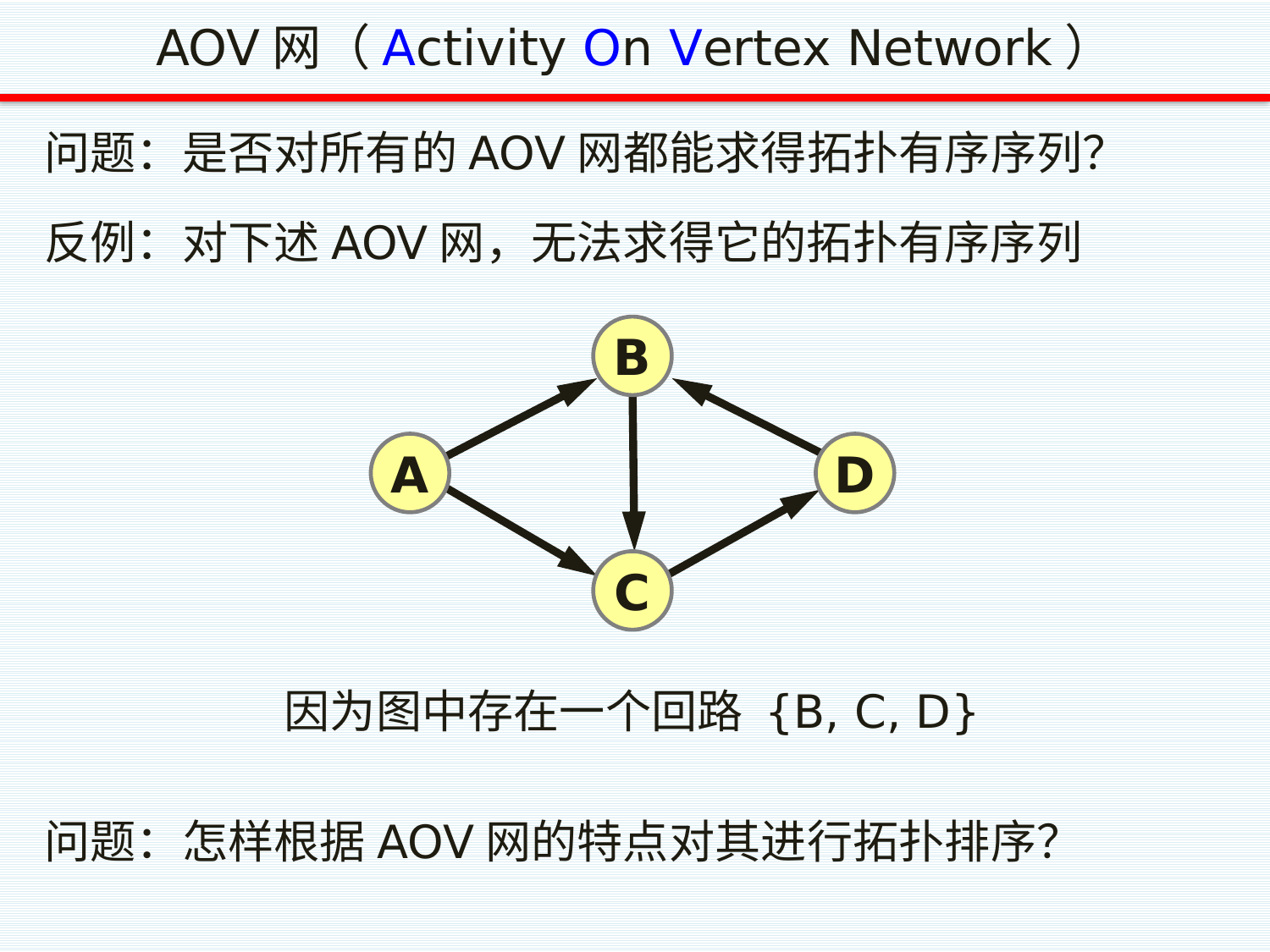

AOV网（Activity On Vertex Network）
问题：是否对所有的AOV网都能求得拓扑有序序列？
反例：对下述AOV网，无法求得它的拓扑有序序列
B

A
D

C
因为图中存在一个回路 {B, C, D}
问题：怎样根据AOV网的特点对其进行拓扑排序？